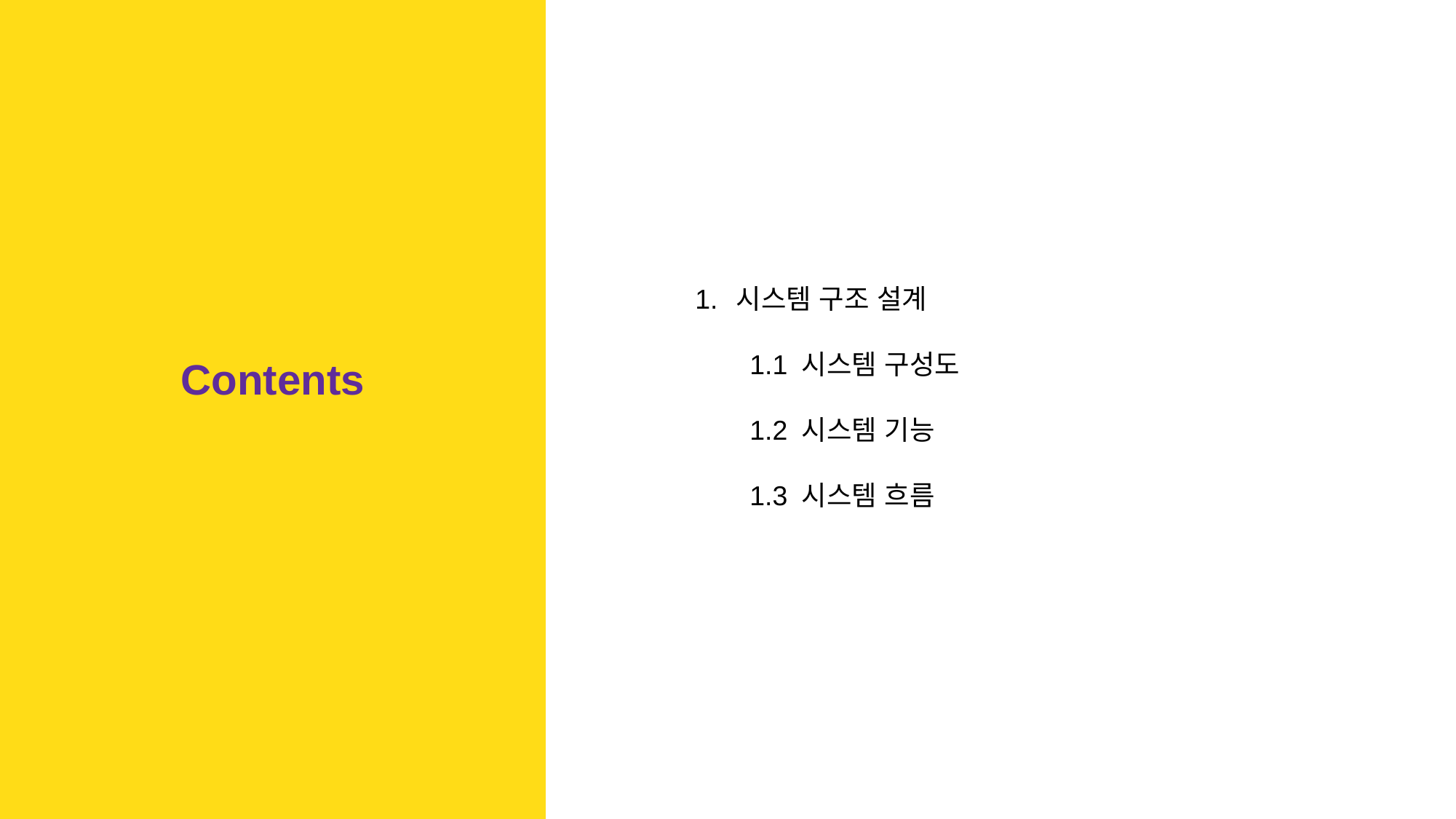

시스템 구조 설계
1.1 시스템 구성도
1.2 시스템 기능
1.3 시스템 흐름
# Contents